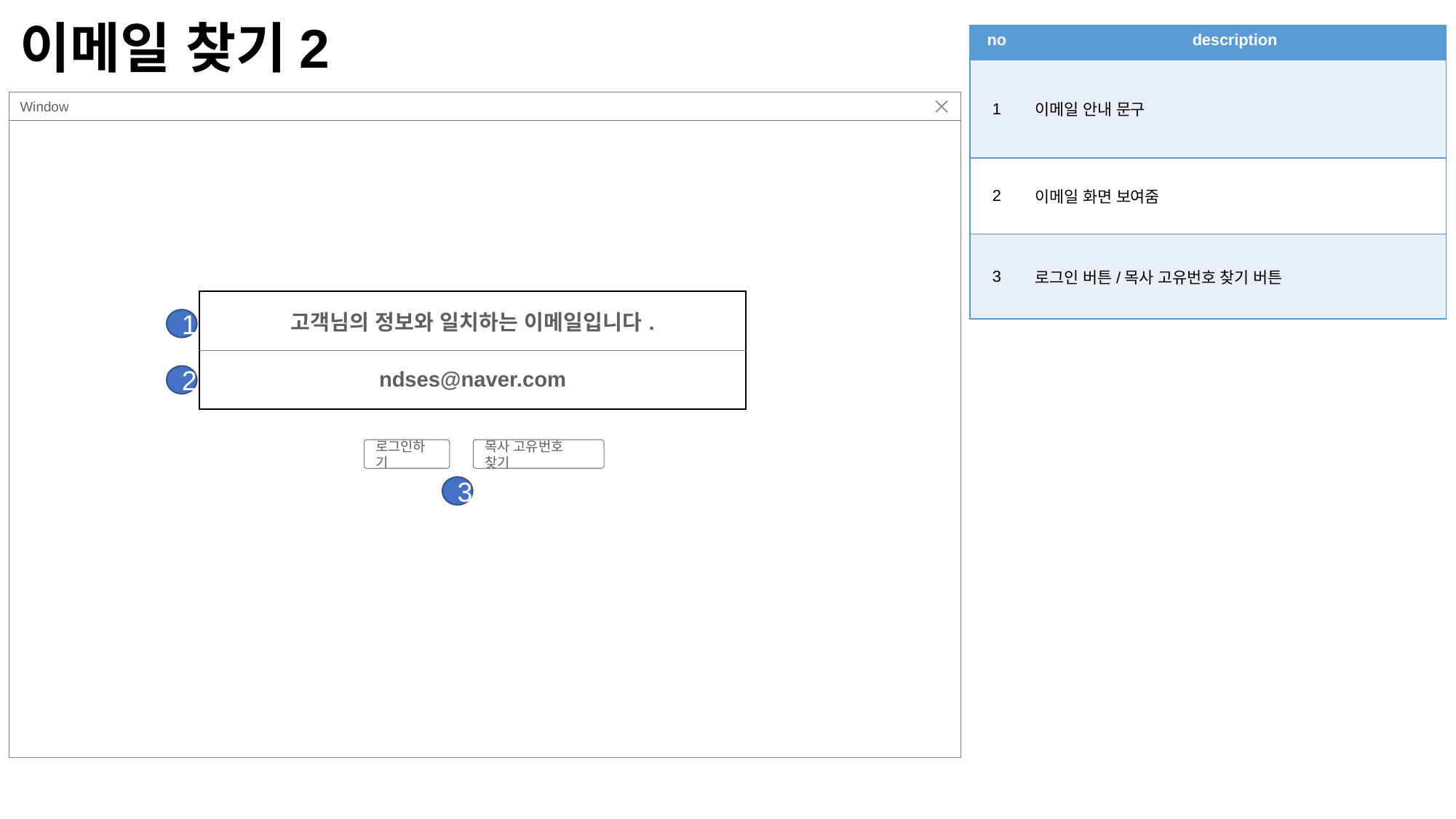

# 이메일 찾기2
| no | description |
| --- | --- |
| 1 | 이메일 안내 문구 |
| 2 | 이메일 화면 보여줌 |
| 3 | 로그인 버튼/목사 고유번호 찾기 버튼 |
Window

| 고객님의 정보와 일치하는 이메일입니다. |
| --- |
| ndses@naver.com |
1
2
로그인하기
목사 고유번호 찾기
3